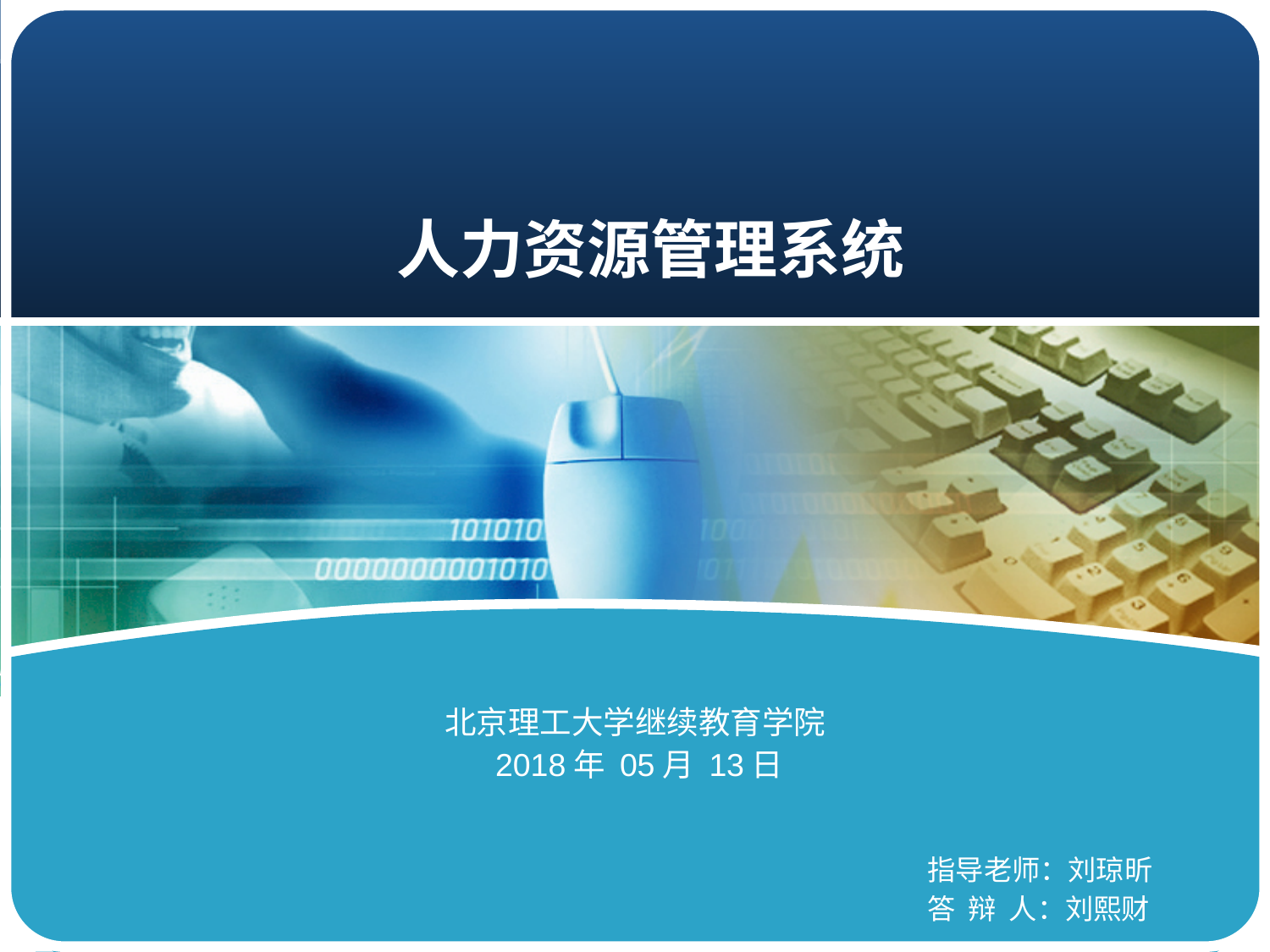

# 人力资源管理系统
北京理工大学继续教育学院
 2018年 05月 13日
指导老师：刘琼昕
答  辩  人：刘熙财